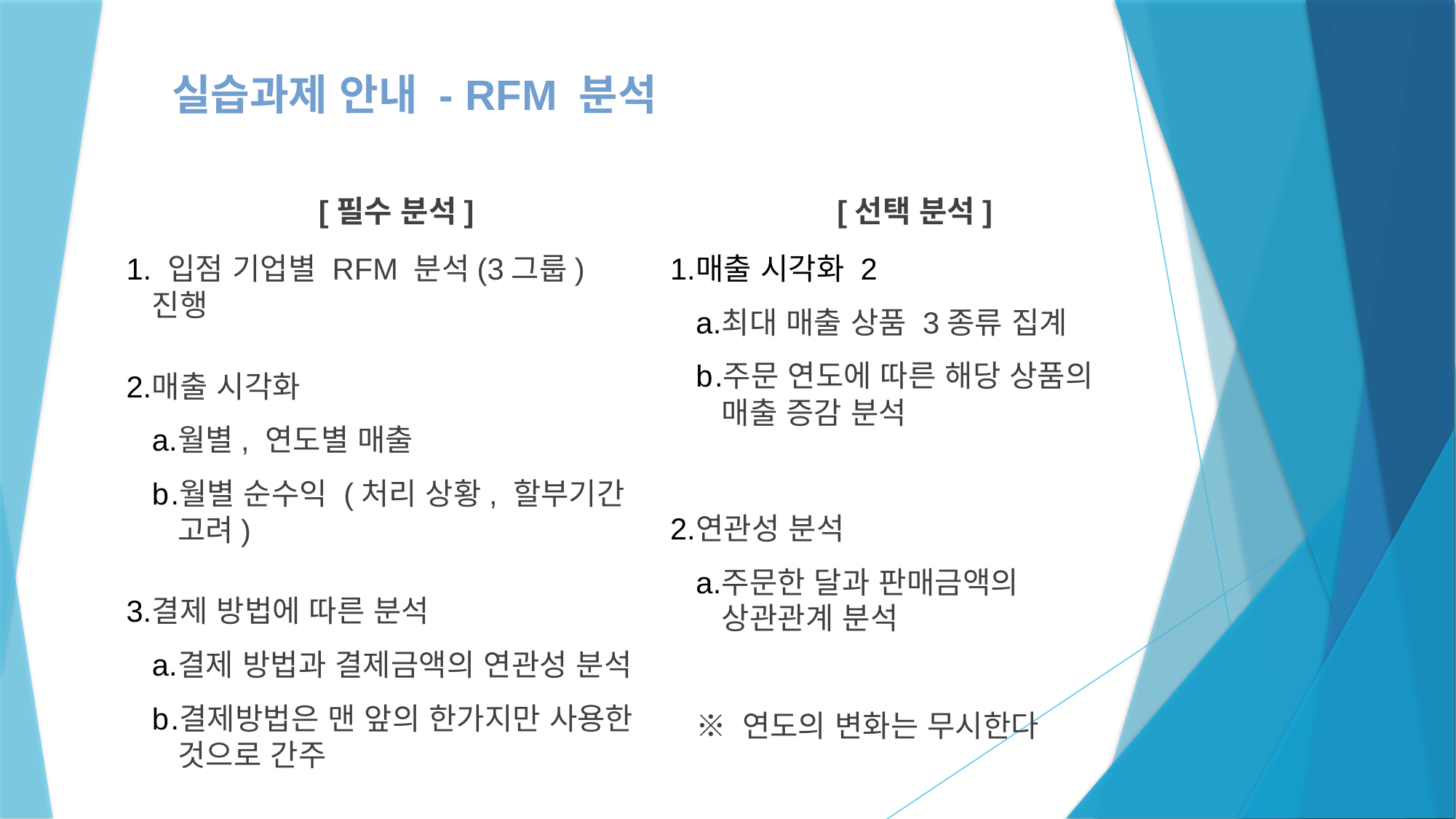

실습과제 안내 - RFM 분석
[필수 분석]
 입점 기업별 RFM 분석(3그룹) 진행

매출 시각화
월별, 연도별 매출
월별 순수익 (처리 상황, 할부기간 고려)

결제 방법에 따른 분석
결제 방법과 결제금액의 연관성 분석
결제방법은 맨 앞의 한가지만 사용한 것으로 간주
# [선택 분석]
매출 시각화 2
최대 매출 상품 3종류 집계
주문 연도에 따른 해당 상품의 매출 증감 분석

연관성 분석
주문한 달과 판매금액의 상관관계 분석

※ 연도의 변화는 무시한다